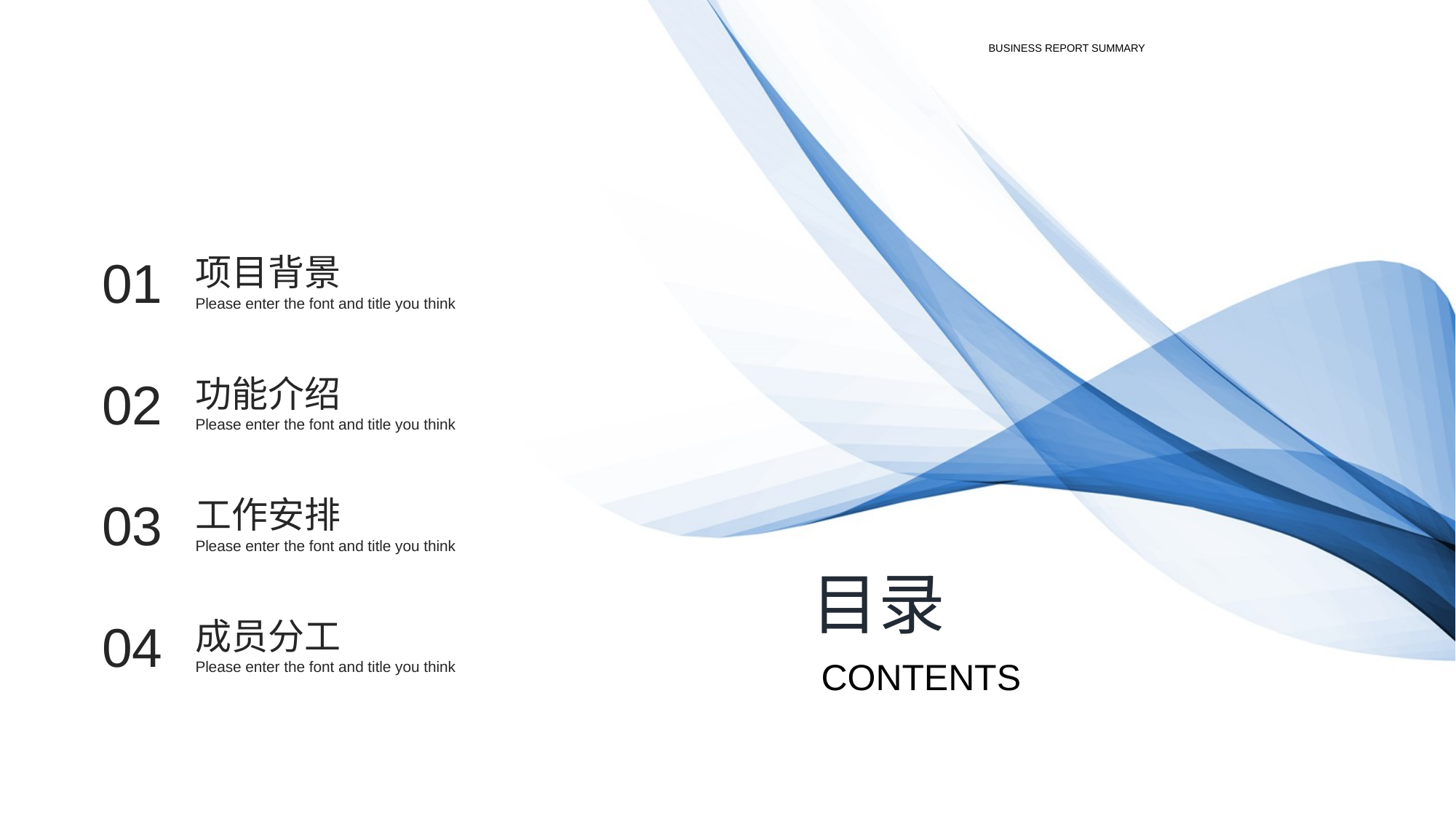

BUSINESS REPORT SUMMARY
01
项目背景
Please enter the font and title you think
02
功能介绍
Please enter the font and title you think
03
工作安排
Please enter the font and title you think
目录
04
成员分工
Please enter the font and title you think
CONTENTS